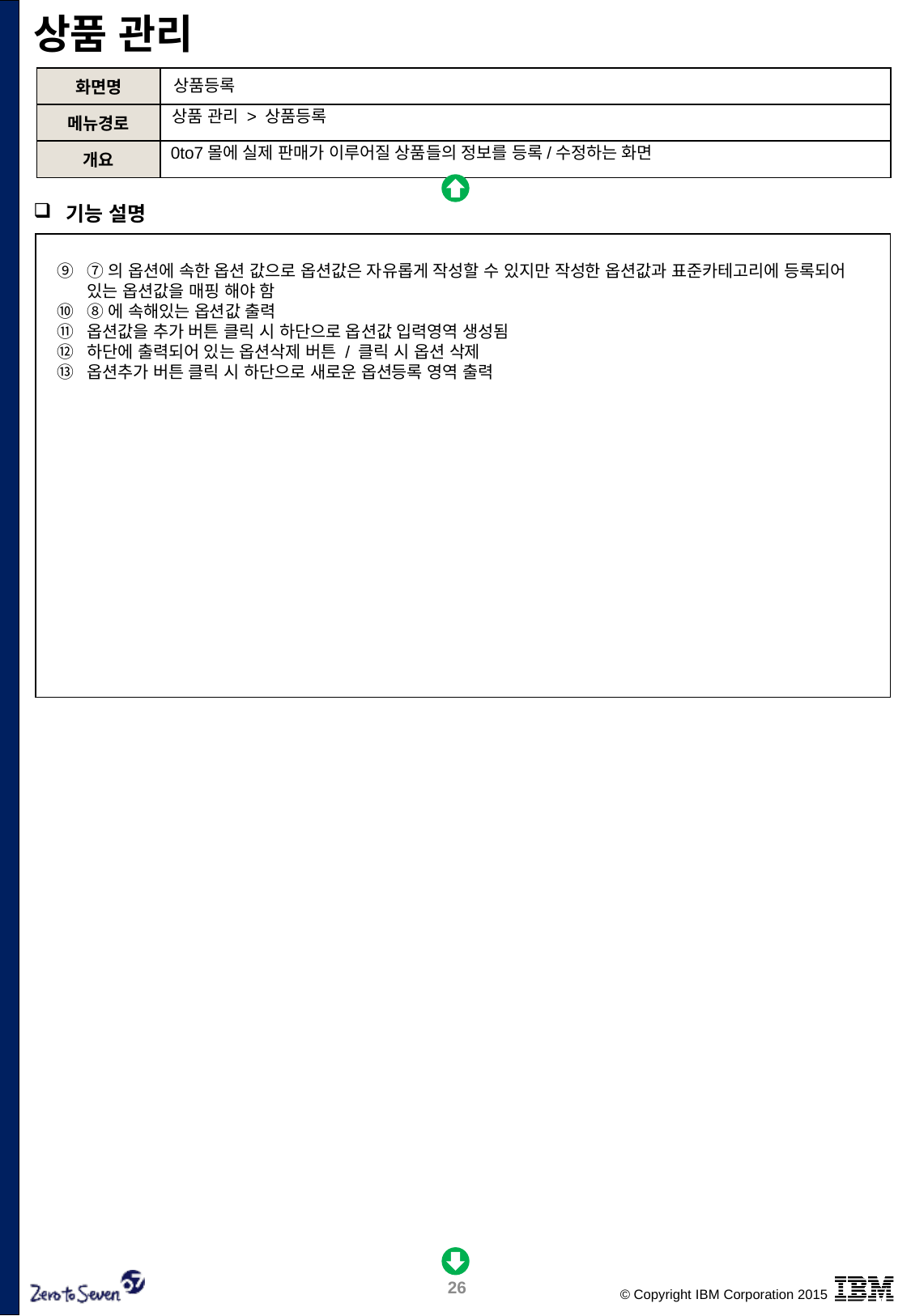

# 상품 관리
상품등록
상품 관리 > 상품등록
0to7몰에 실제 판매가 이루어질 상품들의 정보를 등록/수정하는 화면

  기능 설명

⑦의 옵션에 속한 옵션 값으로 옵션값은 자유롭게 작성할 수 있지만 작성한 옵션값과 표준카테고리에 등록되어 있는 옵션값을 매핑 해야 함
⑧에 속해있는 옵션값 출력
⑪  옵션값을 추가 버튼 클릭 시 하단으로 옵션값 입력영역 생성됨
⑫  하단에 출력되어 있는 옵션삭제 버튼 / 클릭 시 옵션 삭제
⑬  옵션추가 버튼 클릭 시 하단으로 새로운 옵션등록 영역 출력